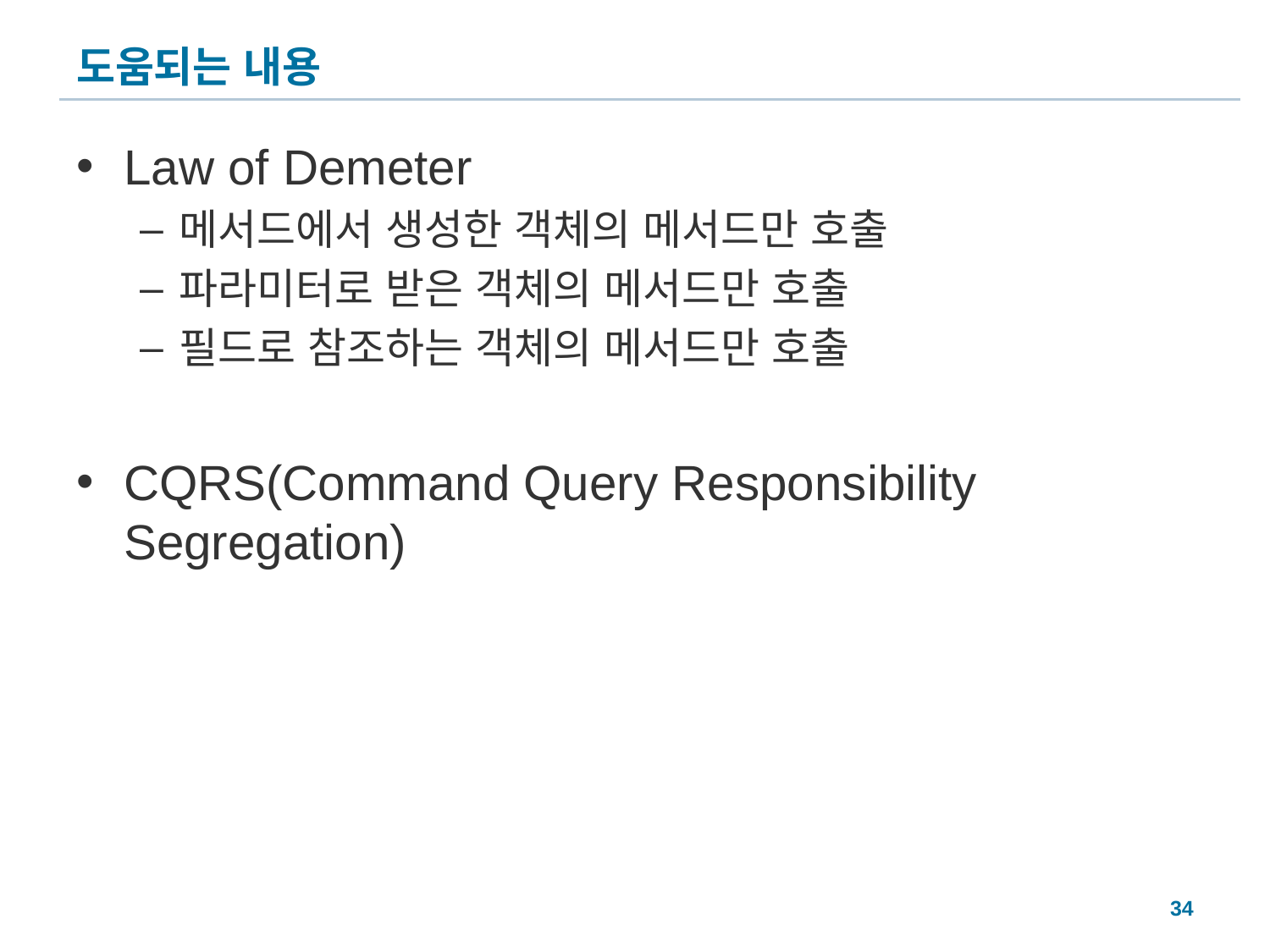

# 도움되는 내용
Law of Demeter
메서드에서 생성한 객체의 메서드만 호출
파라미터로 받은 객체의 메서드만 호출
필드로 참조하는 객체의 메서드만 호출

CQRS(Command Query Responsibility Segregation)

34